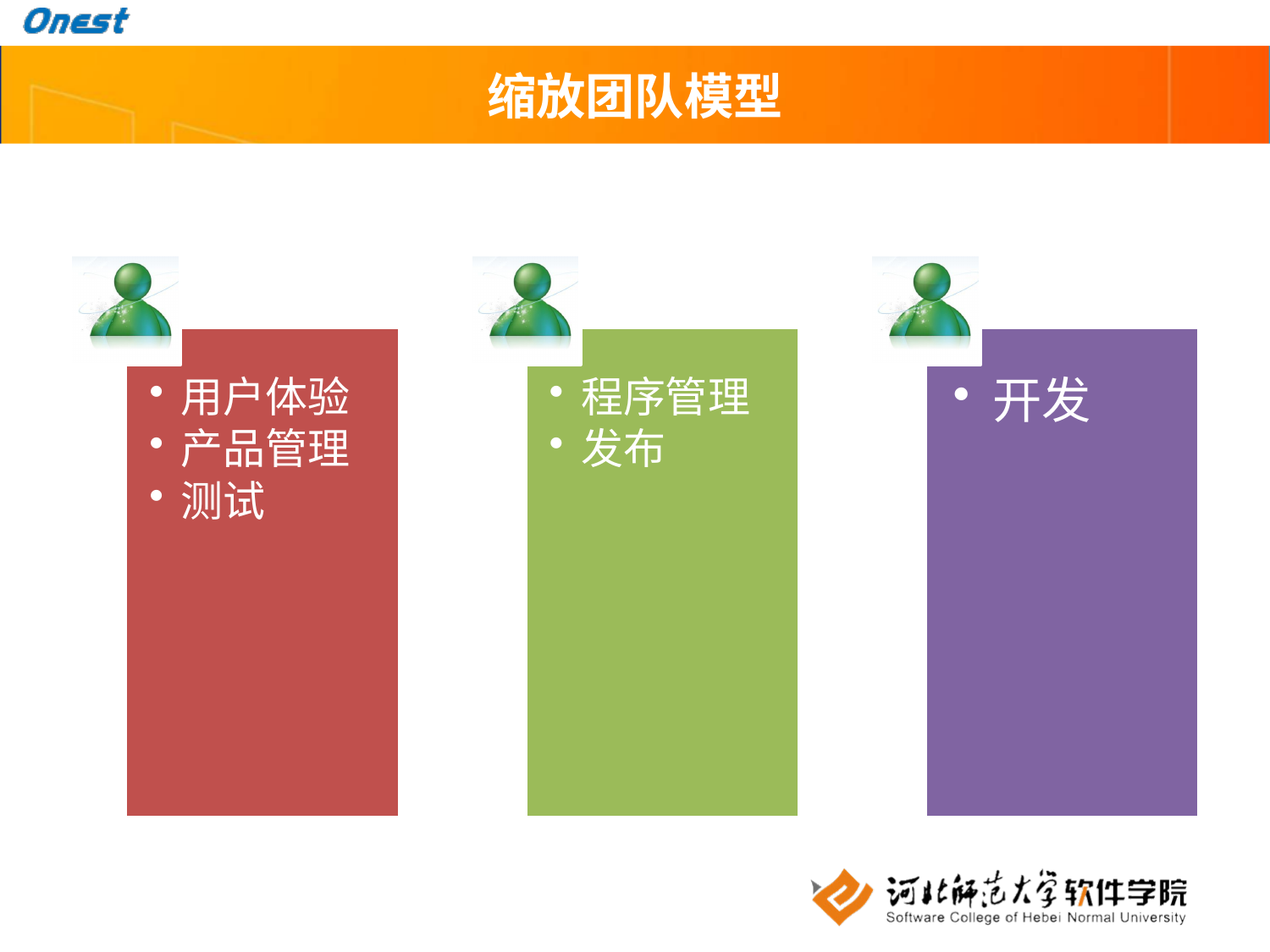

# 缩放团队模型

用户体验
产品管理
测试

程序管理
发布

开发